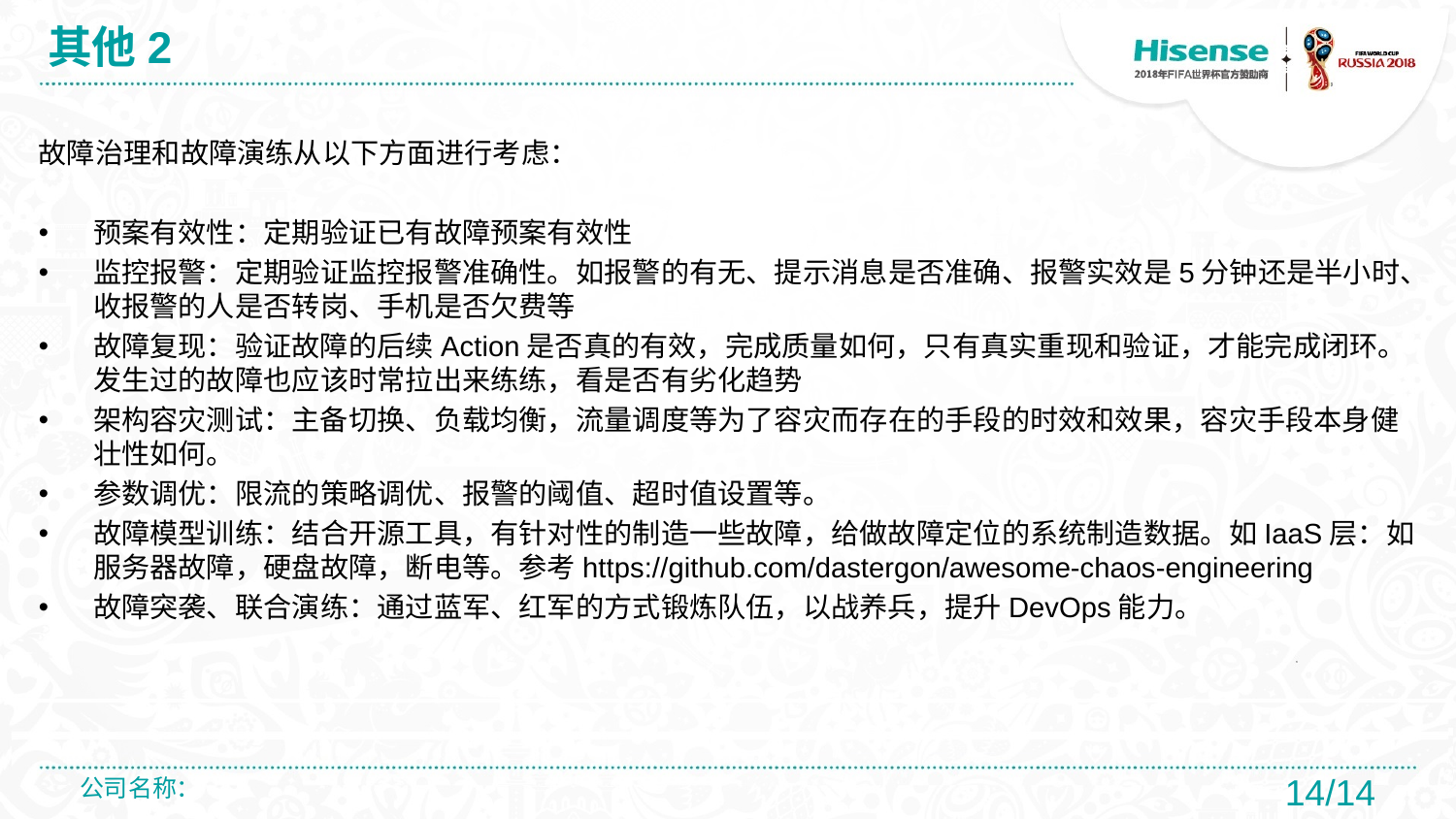

# 其他2

故障治理和故障演练从以下方面进行考虑：

预案有效性：定期验证已有故障预案有效性
监控报警：定期验证监控报警准确性。如报警的有无、提示消息是否准确、报警实效是5分钟还是半小时、收报警的人是否转岗、手机是否欠费等
故障复现：验证故障的后续Action是否真的有效，完成质量如何，只有真实重现和验证，才能完成闭环。发生过的故障也应该时常拉出来练练，看是否有劣化趋势
架构容灾测试：主备切换、负载均衡，流量调度等为了容灾而存在的手段的时效和效果，容灾手段本身健壮性如何。
参数调优：限流的策略调优、报警的阈值、超时值设置等。
故障模型训练：结合开源工具，有针对性的制造一些故障，给做故障定位的系统制造数据。如IaaS层：如服务器故障，硬盘故障，断电等。参考https://github.com/dastergon/awesome-chaos-engineering
故障突袭、联合演练：通过蓝军、红军的方式锻炼队伍，以战养兵，提升DevOps能力。

公司名称：
14/14